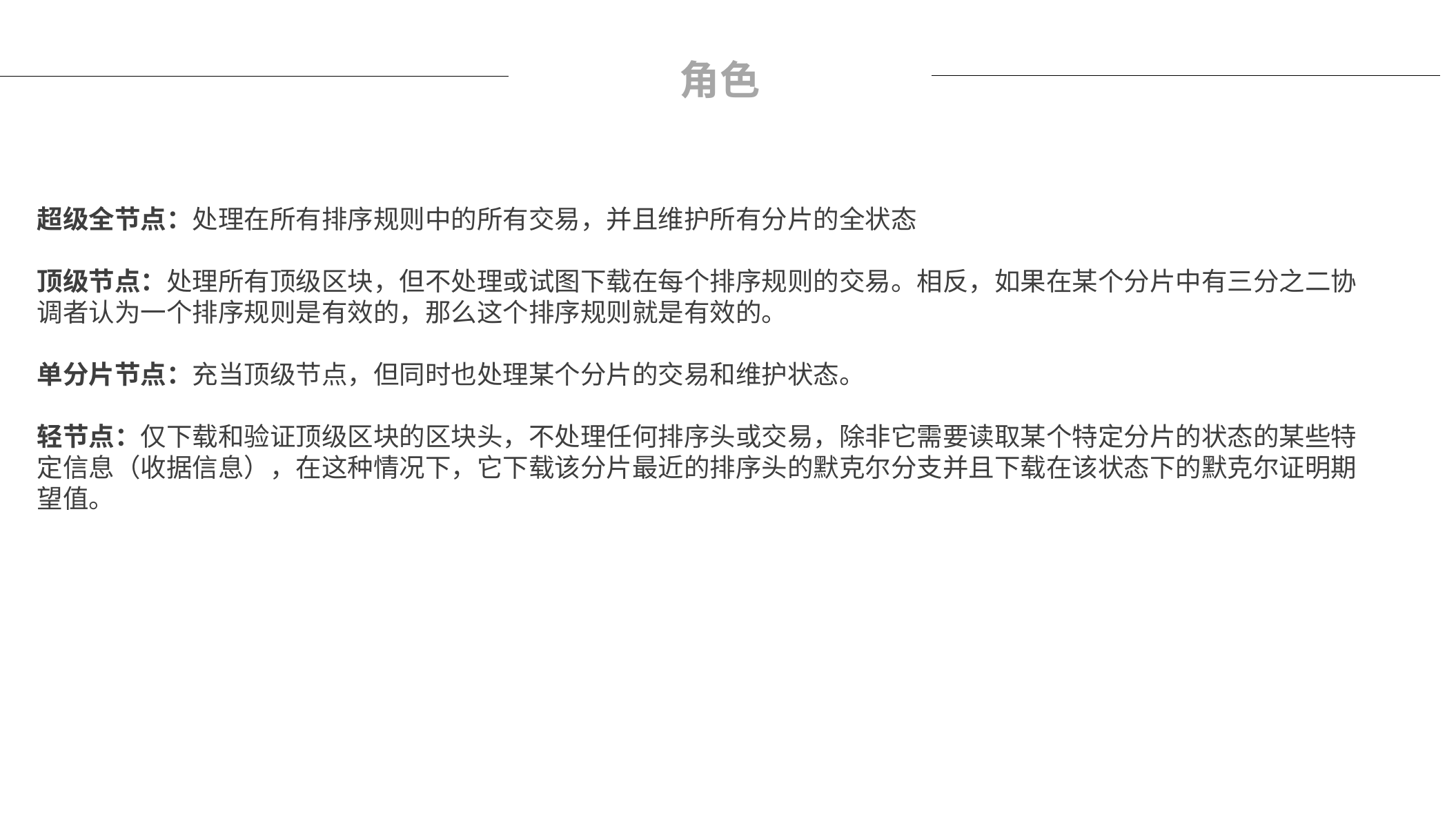

角色
超级全节点：处理在所有排序规则中的所有交易，并且维护所有分片的全状态

顶级节点：处理所有顶级区块，但不处理或试图下载在每个排序规则的交易。相反，如果在某个分片中有三分之二协调者认为一个排序规则是有效的，那么这个排序规则就是有效的。

单分片节点：充当顶级节点，但同时也处理某个分片的交易和维护状态。

轻节点：仅下载和验证顶级区块的区块头，不处理任何排序头或交易，除非它需要读取某个特定分片的状态的某些特定信息（收据信息），在这种情况下，它下载该分片最近的排序头的默克尔分支并且下载在该状态下的默克尔证明期望值。